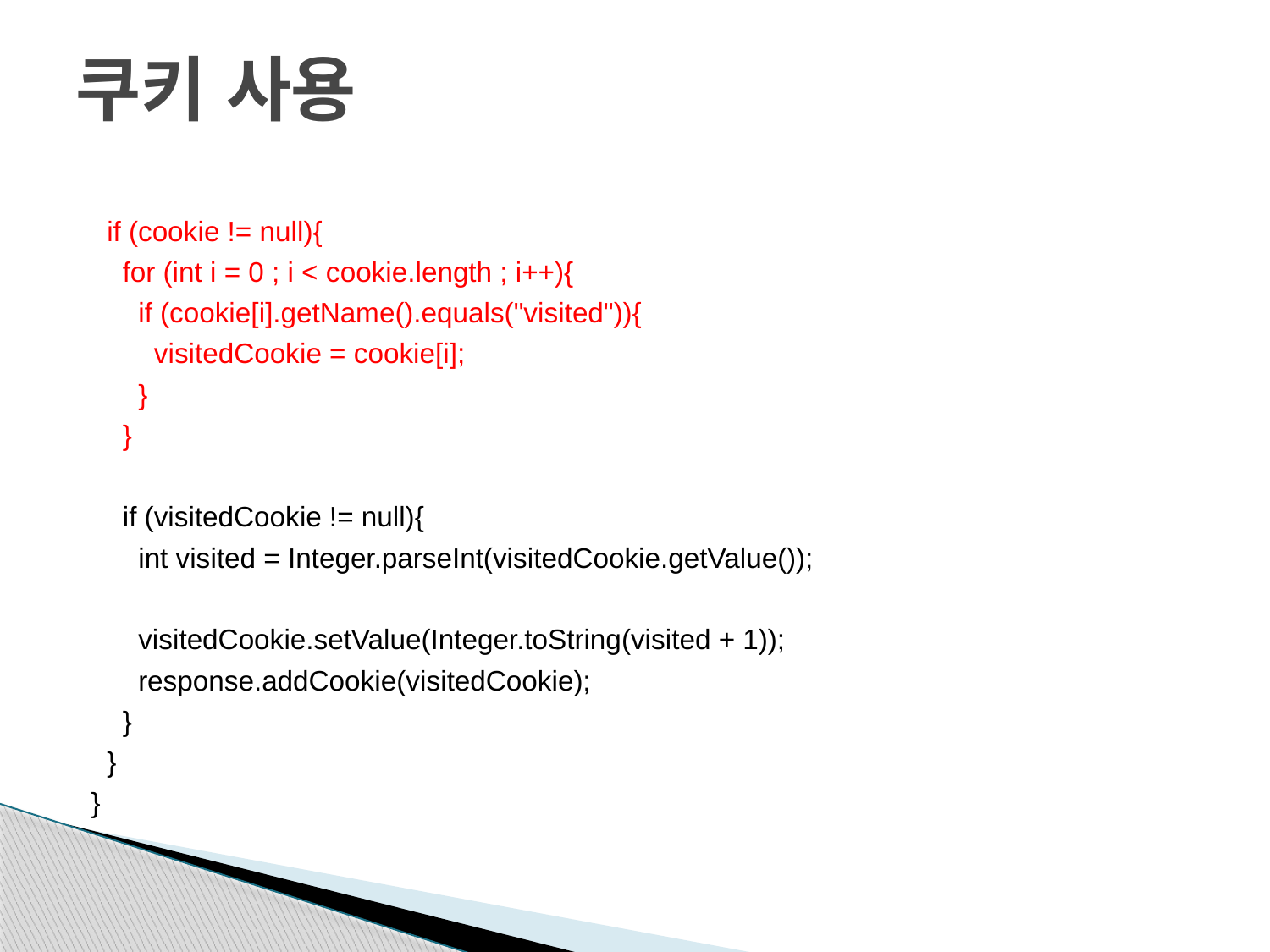

# 쿠키 사용

  if (cookie != null){
    for (int i = 0 ; i < cookie.length ; i++){
      if (cookie[i].getName().equals("visited")){
        visitedCookie = cookie[i];
      }
    }

    if (visitedCookie != null){
      int visited = Integer.parseInt(visitedCookie.getValue());

      visitedCookie.setValue(Integer.toString(visited + 1));
      response.addCookie(visitedCookie);
    }
  }
}